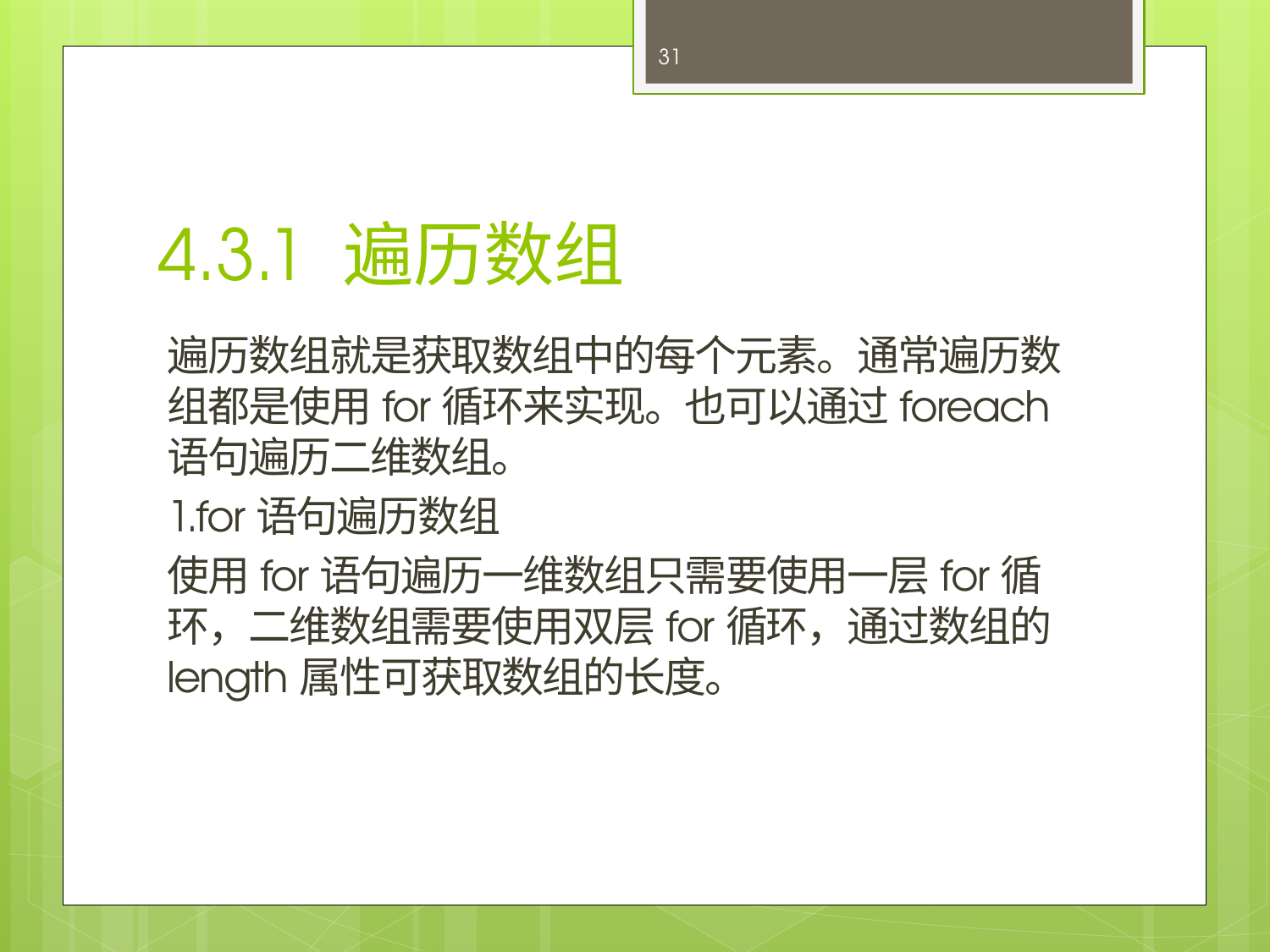

31
# 4.3.1 遍历数组
遍历数组就是获取数组中的每个元素。通常遍历数组都是使用for循环来实现。也可以通过foreach语句遍历二维数组。
1.for语句遍历数组
使用for语句遍历一维数组只需要使用一层for循环，二维数组需要使用双层for循环，通过数组的length属性可获取数组的长度。